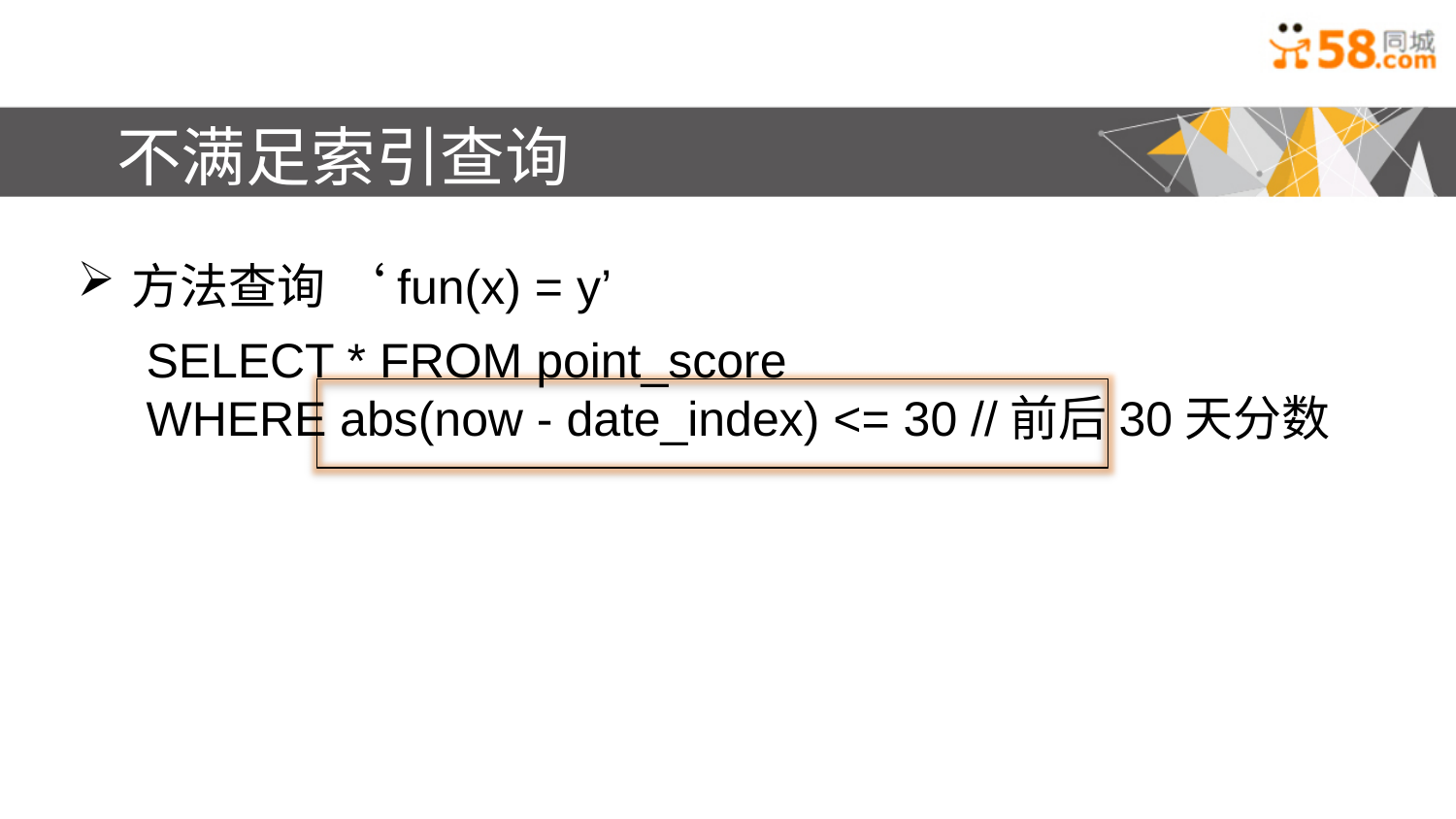

不满足索引查询
方法查询 ‘fun(x) = y’
SELECT * FROM point_score
WHERE abs(now - date_index) <= 30 //前后30天分数